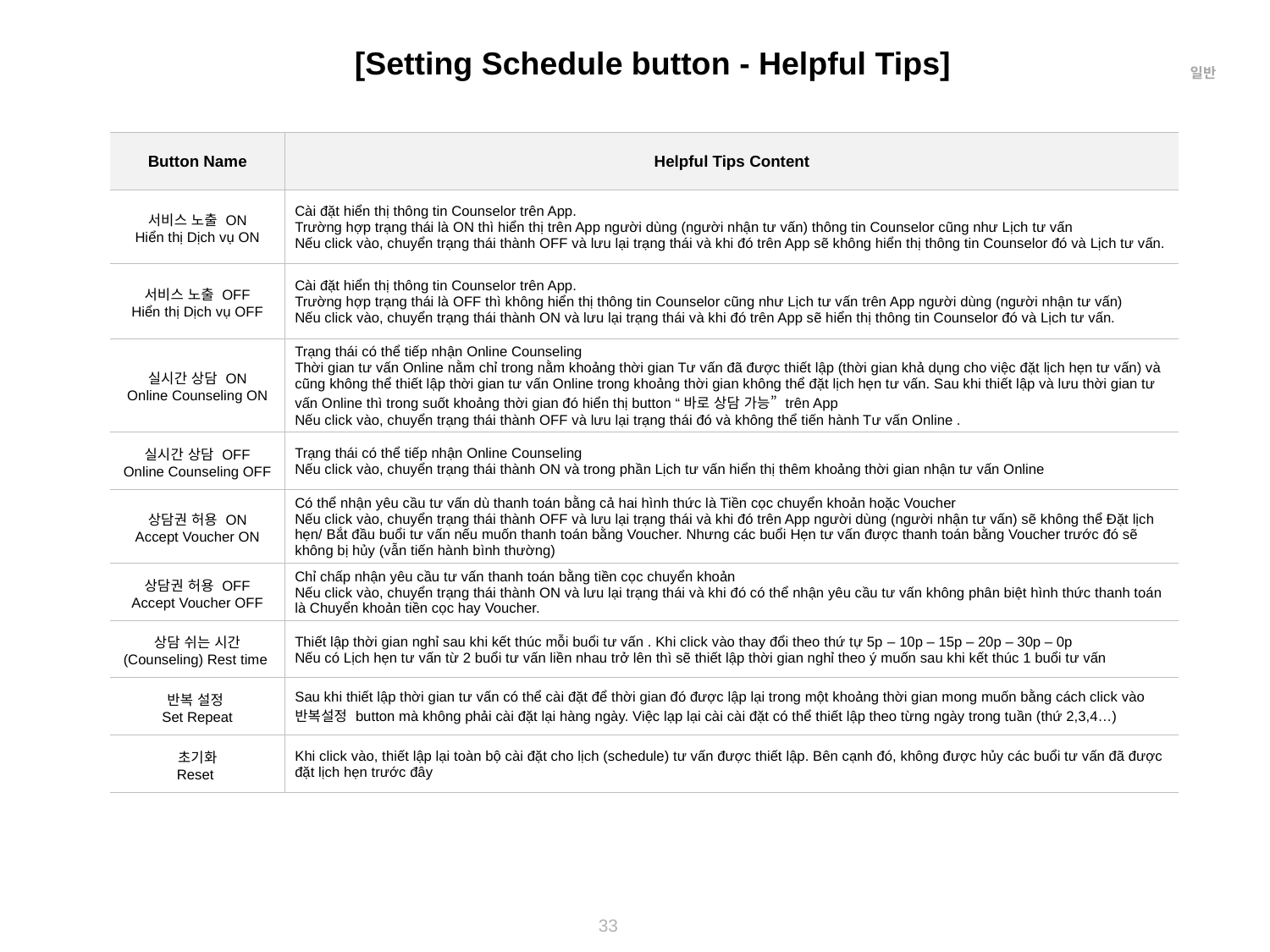

[Setting Schedule button - Helpful Tips]
| Button Name | Helpful Tips Content |
| --- | --- |
| 서비스 노출 ON Hiển thị Dịch vụ ON | Cài đặt hiển thị thông tin Counselor trên App. Trường hợp trạng thái là ON thì hiển thị trên App người dùng (người nhận tư vấn) thông tin Counselor cũng như Lịch tư vấn Nếu click vào, chuyển trạng thái thành OFF và lưu lại trạng thái và khi đó trên App sẽ không hiển thị thông tin Counselor đó và Lịch tư vấn. |
| 서비스 노출 OFF Hiển thị Dịch vụ OFF | Cài đặt hiển thị thông tin Counselor trên App. Trường hợp trạng thái là OFF thì không hiển thị thông tin Counselor cũng như Lịch tư vấn trên App người dùng (người nhận tư vấn) Nếu click vào, chuyển trạng thái thành ON và lưu lại trạng thái và khi đó trên App sẽ hiển thị thông tin Counselor đó và Lịch tư vấn. |
| 실시간 상담 ON Online Counseling ON | Trạng thái có thể tiếp nhận Online Counseling Thời gian tư vấn Online nằm chỉ trong nằm khoảng thời gian Tư vấn đã được thiết lập (thời gian khả dụng cho việc đặt lịch hẹn tư vấn) và cũng không thể thiết lập thời gian tư vấn Online trong khoảng thời gian không thể đặt lịch hẹn tư vấn. Sau khi thiết lập và lưu thời gian tư vấn Online thì trong suốt khoảng thời gian đó hiển thị button “바로 상담 가능” trên App Nếu click vào, chuyển trạng thái thành OFF và lưu lại trạng thái đó và không thể tiến hành Tư vấn Online . |
| 실시간 상담 OFF Online Counseling OFF | Trạng thái có thể tiếp nhận Online Counseling Nếu click vào, chuyển trạng thái thành ON và trong phần Lịch tư vấn hiển thị thêm khoảng thời gian nhận tư vấn Online |
| 상담권 허용 ON Accept Voucher ON | Có thể nhận yêu cầu tư vấn dù thanh toán bằng cả hai hình thức là Tiền cọc chuyển khoản hoặc Voucher Nếu click vào, chuyển trạng thái thành OFF và lưu lại trạng thái và khi đó trên App người dùng (người nhận tư vấn) sẽ không thể Đặt lịch hẹn/ Bắt đầu buổi tư vấn nếu muốn thanh toán bằng Voucher. Nhưng các buổi Hẹn tư vấn được thanh toán bằng Voucher trước đó sẽ không bị hủy (vẫn tiến hành bình thường) |
| 상담권 허용 OFF Accept Voucher OFF | Chỉ chấp nhận yêu cầu tư vấn thanh toán bằng tiền cọc chuyển khoản Nếu click vào, chuyển trạng thái thành ON và lưu lại trạng thái và khi đó có thể nhận yêu cầu tư vấn không phân biệt hình thức thanh toán là Chuyển khoản tiền cọc hay Voucher. |
| 상담 쉬는 시간 (Counseling) Rest time | Thiết lập thời gian nghỉ sau khi kết thúc mỗi buổi tư vấn . Khi click vào thay đổi theo thứ tự 5p – 10p – 15p – 20p – 30p – 0p Nếu có Lịch hẹn tư vấn từ 2 buổi tư vấn liền nhau trở lên thì sẽ thiết lập thời gian nghỉ theo ý muốn sau khi kết thúc 1 buổi tư vấn |
| 반복 설정 Set Repeat | Sau khi thiết lập thời gian tư vấn có thể cài đặt để thời gian đó được lập lại trong một khoảng thời gian mong muốn bằng cách click vào 반복설정 button mà không phải cài đặt lại hàng ngày. Việc lạp lại cài cài đặt có thể thiết lập theo từng ngày trong tuần (thứ 2,3,4…) |
| 초기화 Reset | Khi click vào, thiết lập lại toàn bộ cài đặt cho lịch (schedule) tư vấn được thiết lập. Bên cạnh đó, không được hủy các buổi tư vấn đã được đặt lịch hẹn trước đây |
33